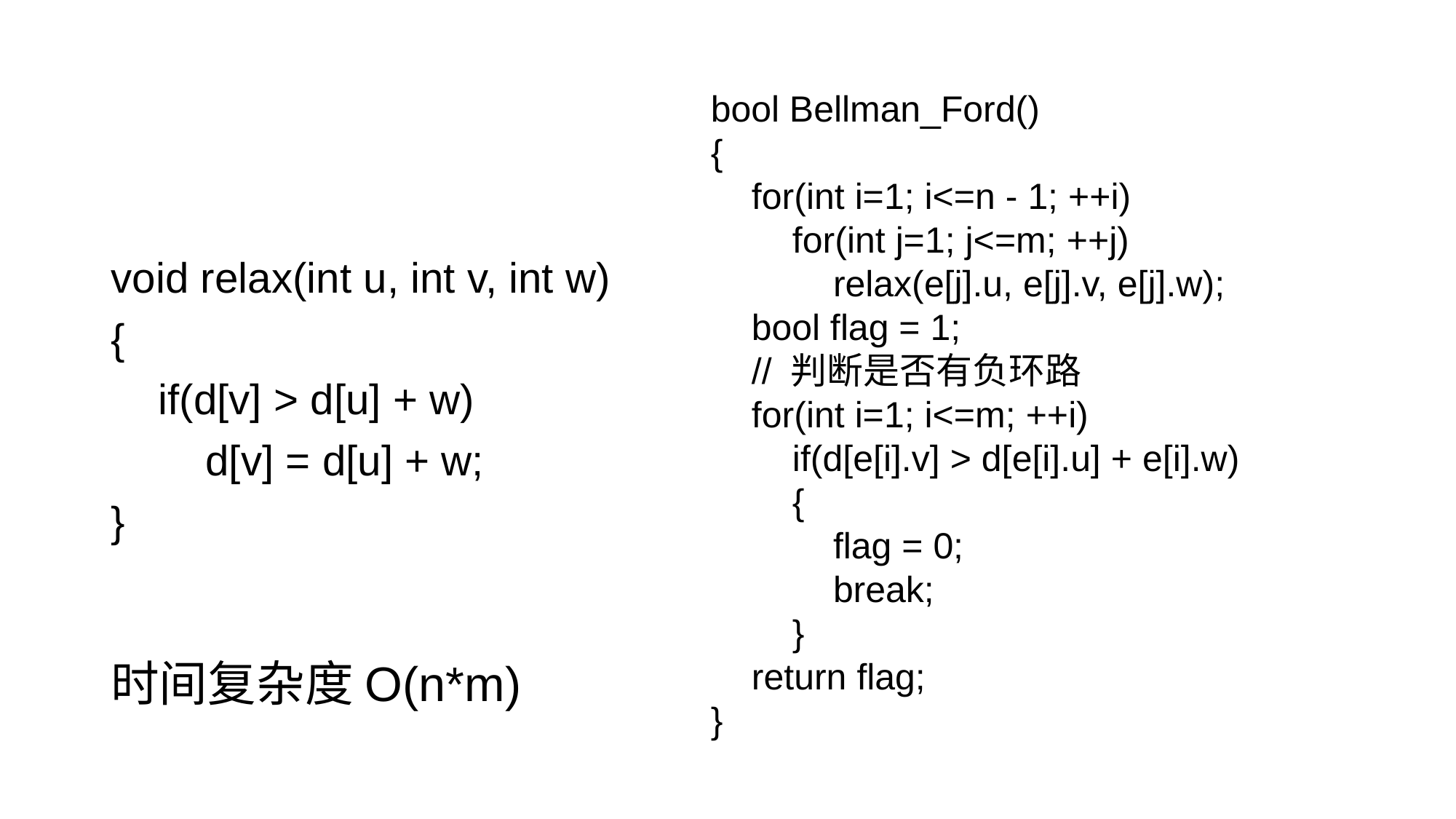

bool Bellman_Ford()
{
    for(int i=1; i<=n - 1; ++i)
        for(int j=1; j<=m; ++j)
            relax(e[j].u, e[j].v, e[j].w);
    bool flag = 1;
    // 判断是否有负环路
    for(int i=1; i<=m; ++i)
        if(d[e[i].v] > d[e[i].u] + e[i].w)
        {
            flag = 0;
            break;
        }
    return flag;
}

void relax(int u, int v, int w)
{
    if(d[v] > d[u] + w)
        d[v] = d[u] + w;
}

时间复杂度O(n*m)